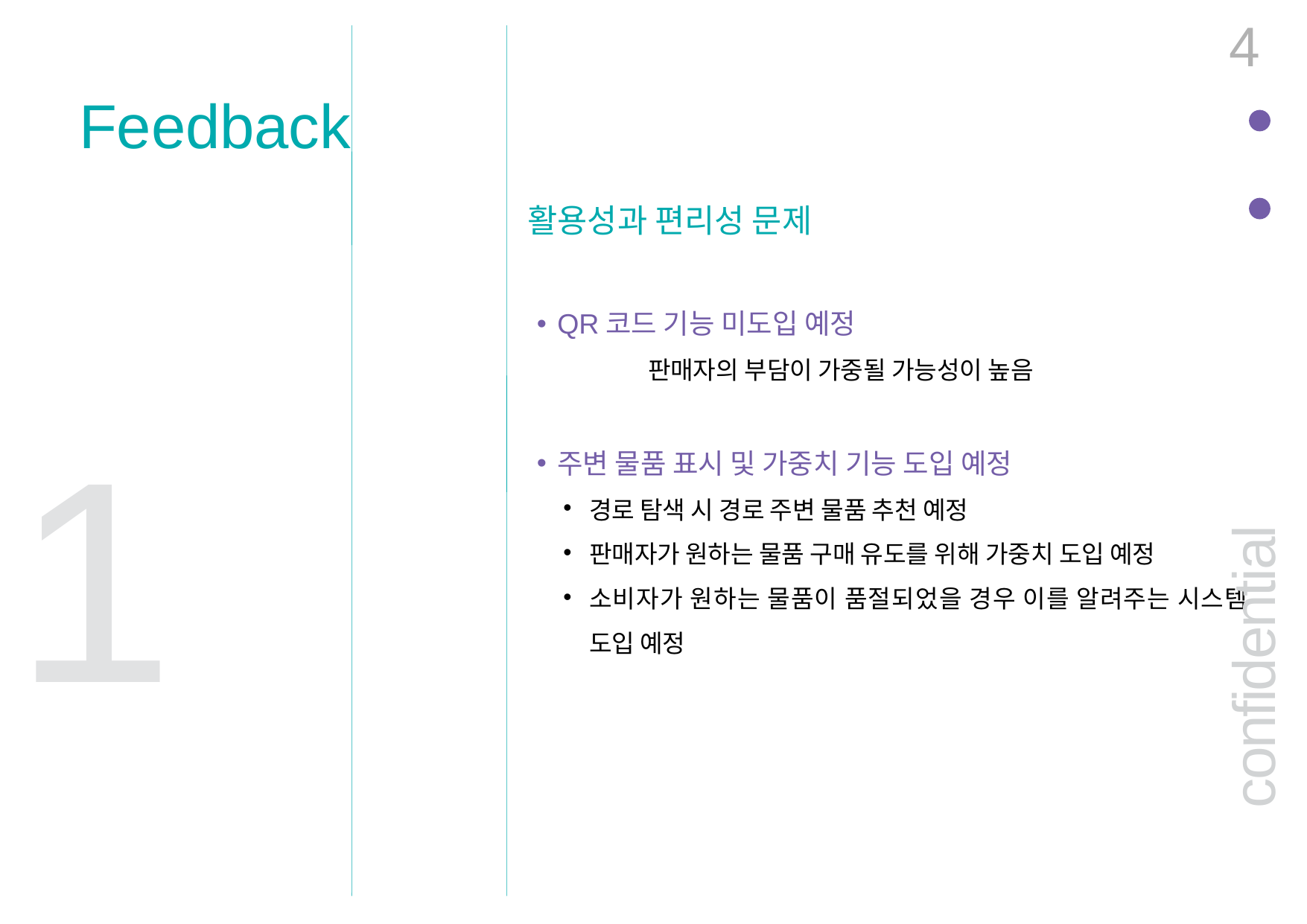

4

Feedback

활용성과 편리성 문제

QR코드 기능 미도입 예정
 	판매자의 부담이 가중될 가능성이 높음

주변 물품 표시 및 가중치 기능 도입 예정
경로 탐색 시 경로 주변 물품 추천 예정
판매자가 원하는 물품 구매 유도를 위해 가중치 도입 예정
소비자가 원하는 물품이 품절되었을 경우 이를 알려주는 시스템 도입 예정
1
confidential